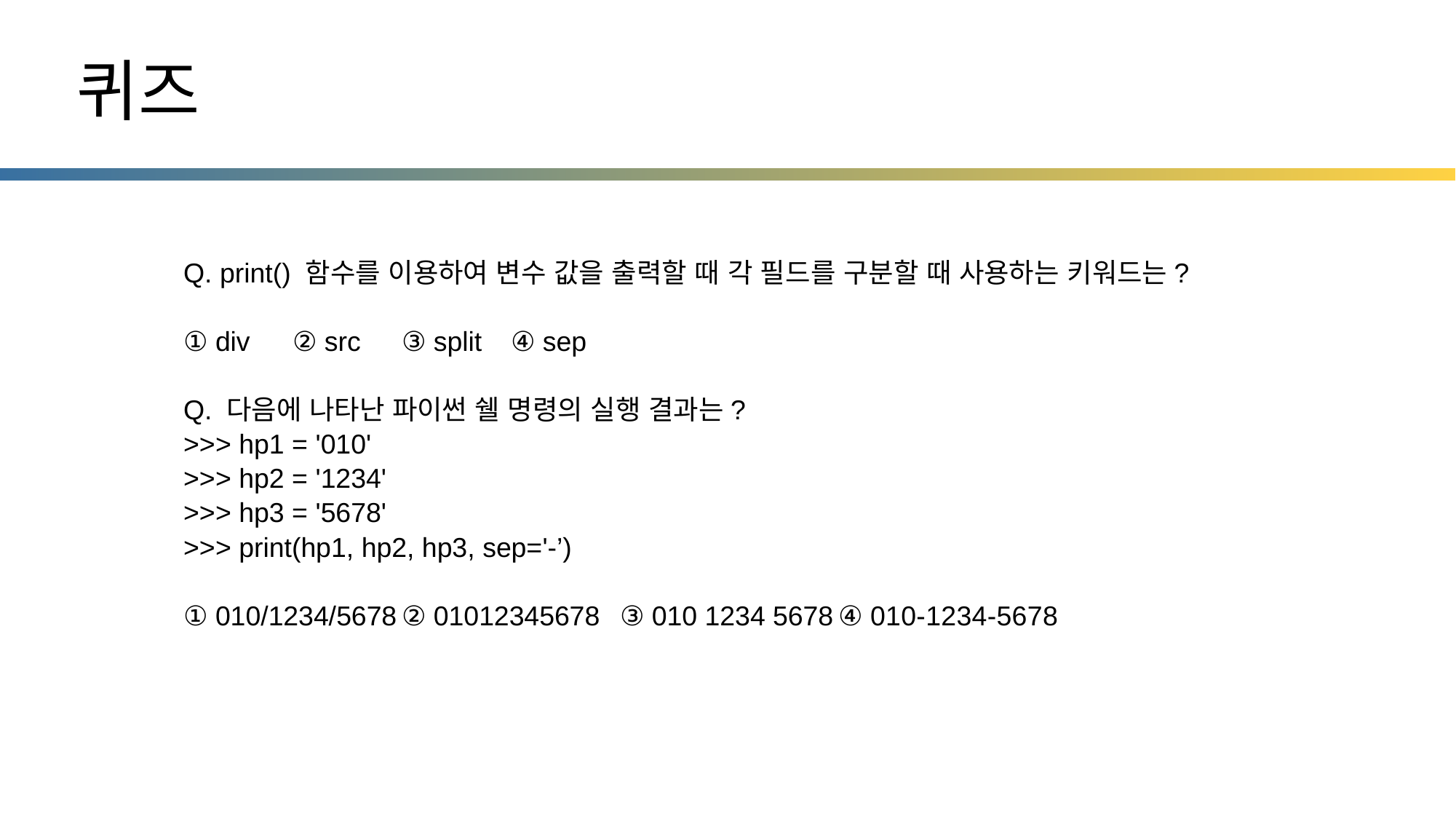

# 퀴즈
Q. print() 함수를 이용하여 변수 값을 출력할 때 각 필드를 구분할 때 사용하는 키워드는?

① div	② src	③ split	④ sep

Q. 다음에 나타난 파이썬 쉘 명령의 실행 결과는?
>>> hp1 = '010'
>>> hp2 = '1234'
>>> hp3 = '5678'
>>> print(hp1, hp2, hp3, sep='-’)

① 010/1234/5678	② 01012345678	③ 010 1234 5678	④ 010-1234-5678